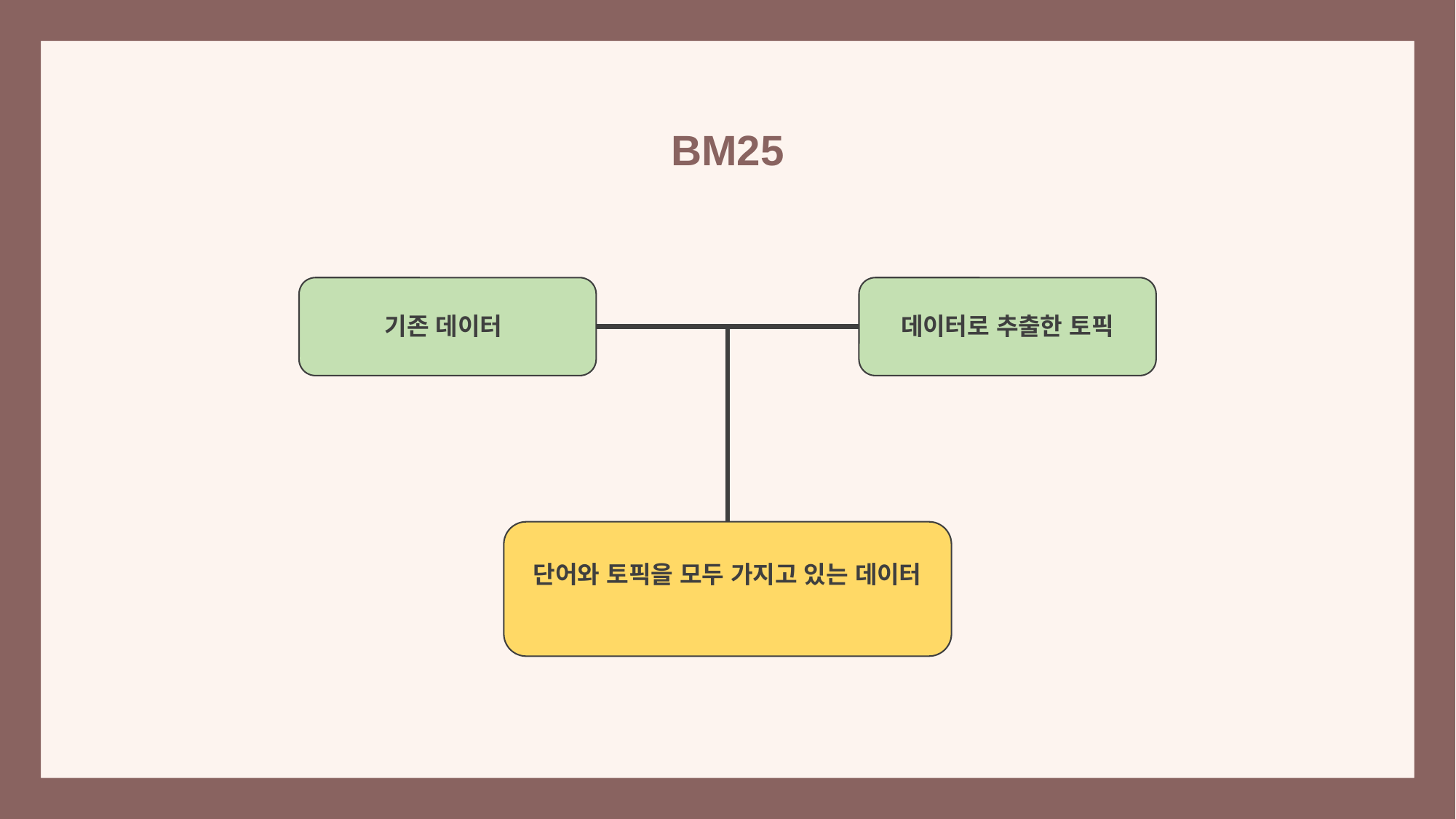

BM25

기존 데이터
데이터로 추출한 토픽

단어와 토픽을 모두 가지고 있는 데이터